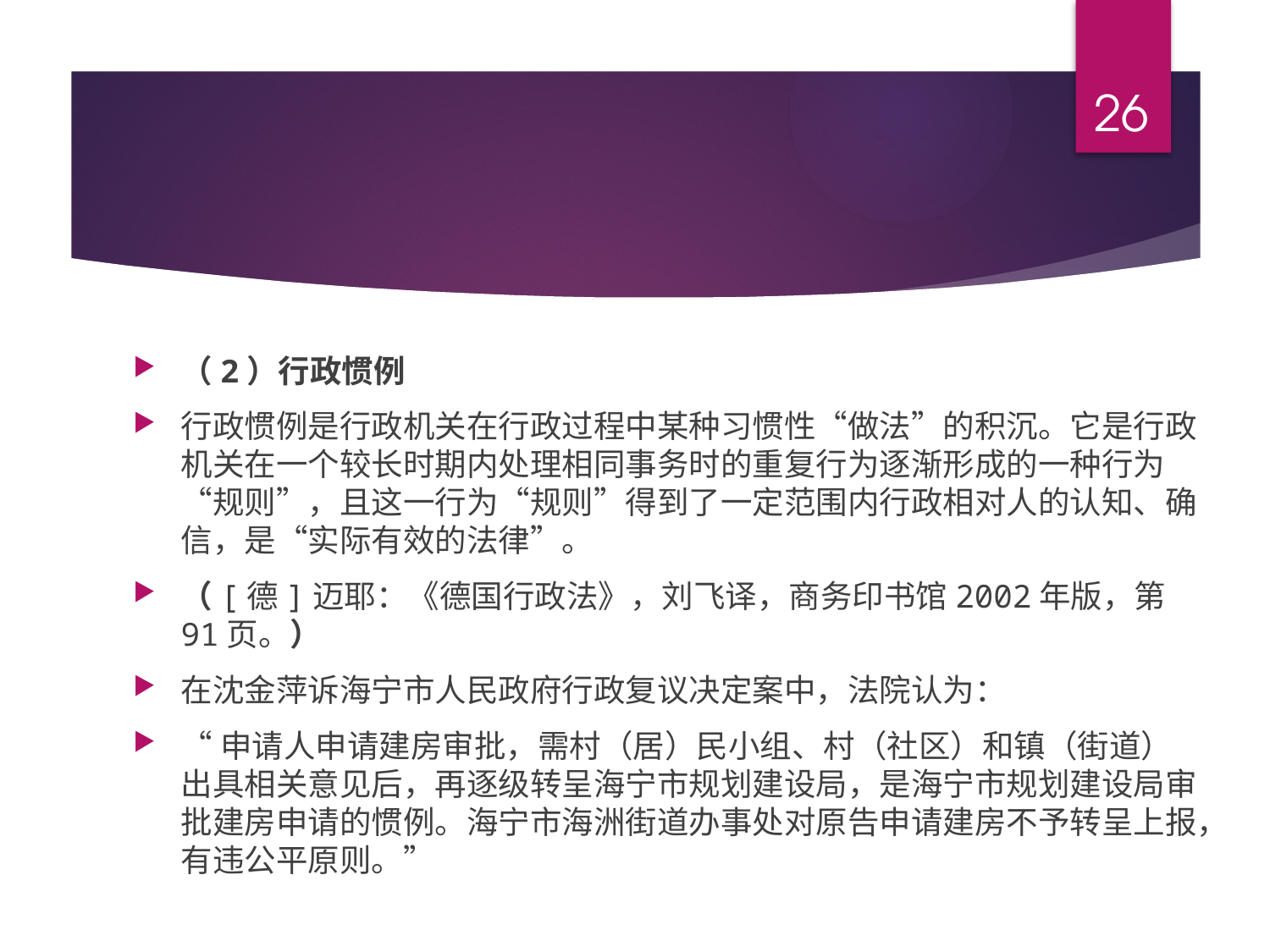

26
#
（2）行政惯例
行政惯例是行政机关在行政过程中某种习惯性“做法”的积沉。它是行政机关在一个较长时期内处理相同事务时的重复行为逐渐形成的一种行为“规则”，且这一行为“规则”得到了一定范围内行政相对人的认知、确信，是“实际有效的法律”。
（[德]迈耶：《德国行政法》，刘飞译，商务印书馆2002年版，第91页。）
在沈金萍诉海宁市人民政府行政复议决定案中，法院认为：
“申请人申请建房审批，需村（居）民小组、村（社区）和镇（街道）出具相关意见后，再逐级转呈海宁市规划建设局，是海宁市规划建设局审批建房申请的惯例。海宁市海洲街道办事处对原告申请建房不予转呈上报，有违公平原则。”